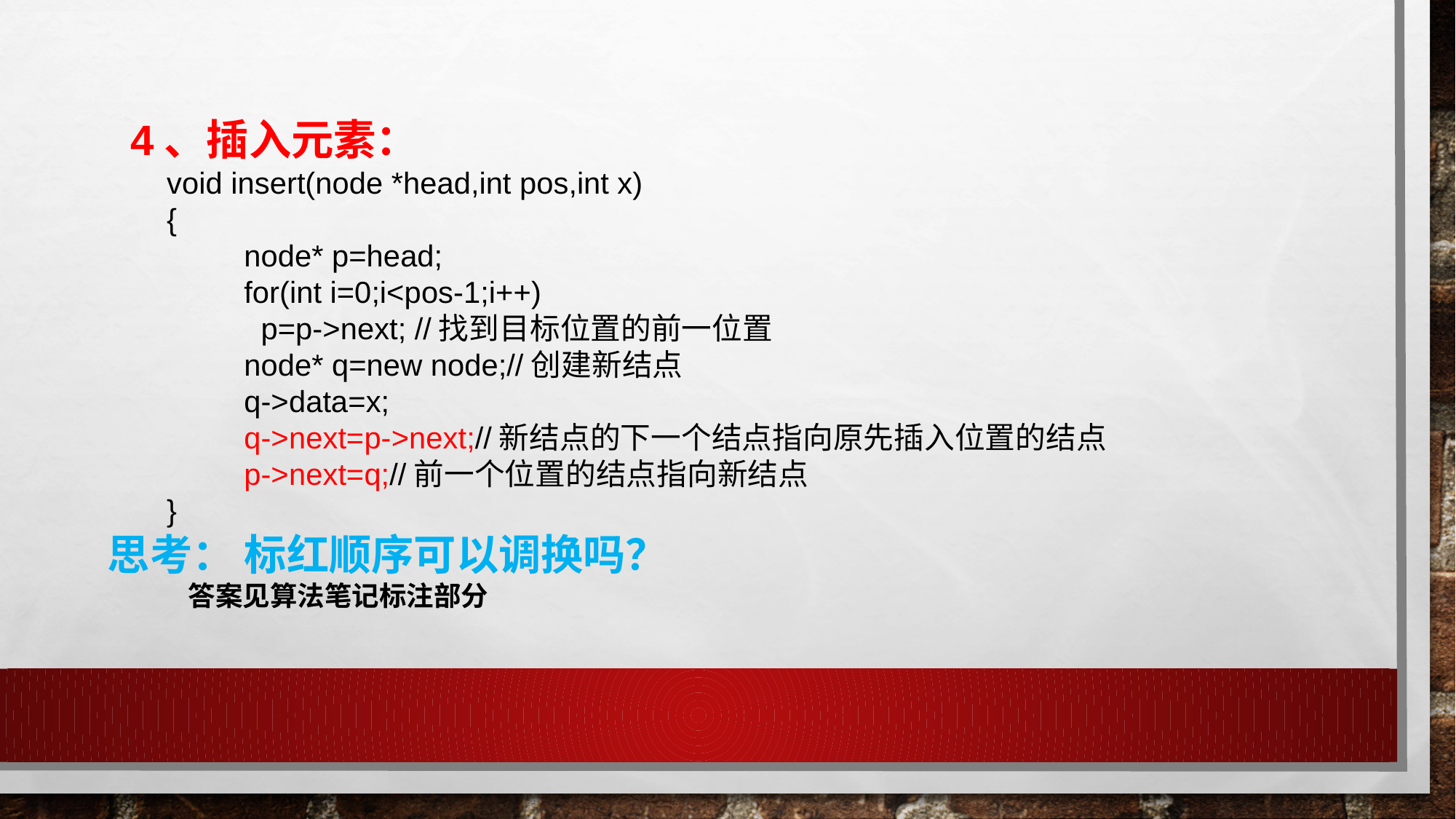

4、插入元素：
void insert(node *head,int pos,int x)
{
	node* p=head;
	for(int i=0;i<pos-1;i++)
	  p=p->next; //找到目标位置的前一位置
	node* q=new node;//创建新结点
	q->data=x;
	q->next=p->next;//新结点的下一个结点指向原先插入位置的结点
	p->next=q;//前一个位置的结点指向新结点
}
思考： 标红顺序可以调换吗？
            答案见算法笔记标注部分